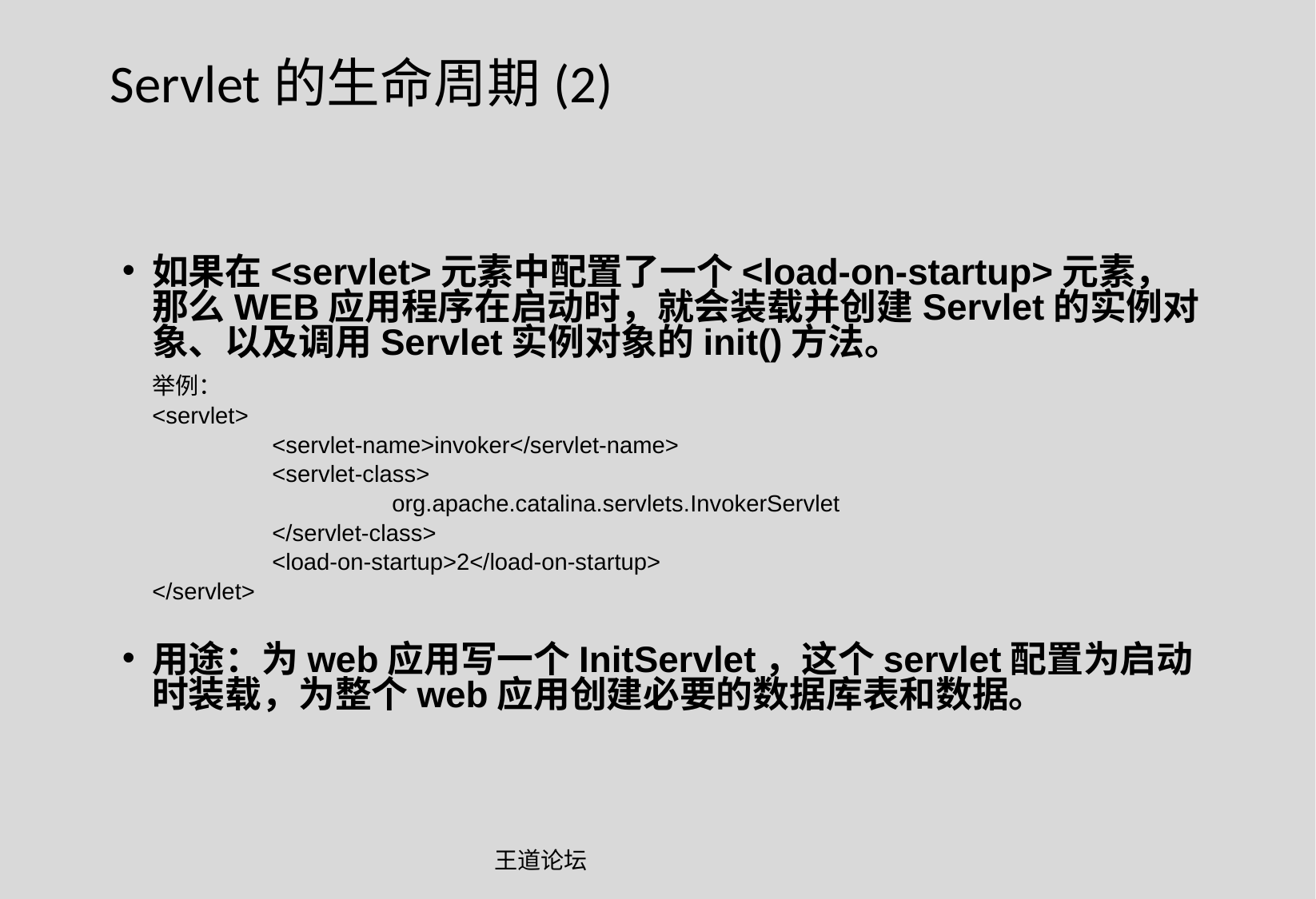

Servlet的生命周期(2)
如果在<servlet>元素中配置了一个<load-on-startup>元素，那么WEB应用程序在启动时，就会装载并创建Servlet的实例对象、以及调用Servlet实例对象的init()方法。
	举例：
	<servlet>
		<servlet-name>invoker</servlet-name>
		<servlet-class>
			org.apache.catalina.servlets.InvokerServlet
		</servlet-class>
		<load-on-startup>2</load-on-startup>
	</servlet>

用途：为web应用写一个InitServlet，这个servlet配置为启动时装载，为整个web应用创建必要的数据库表和数据。
王道论坛